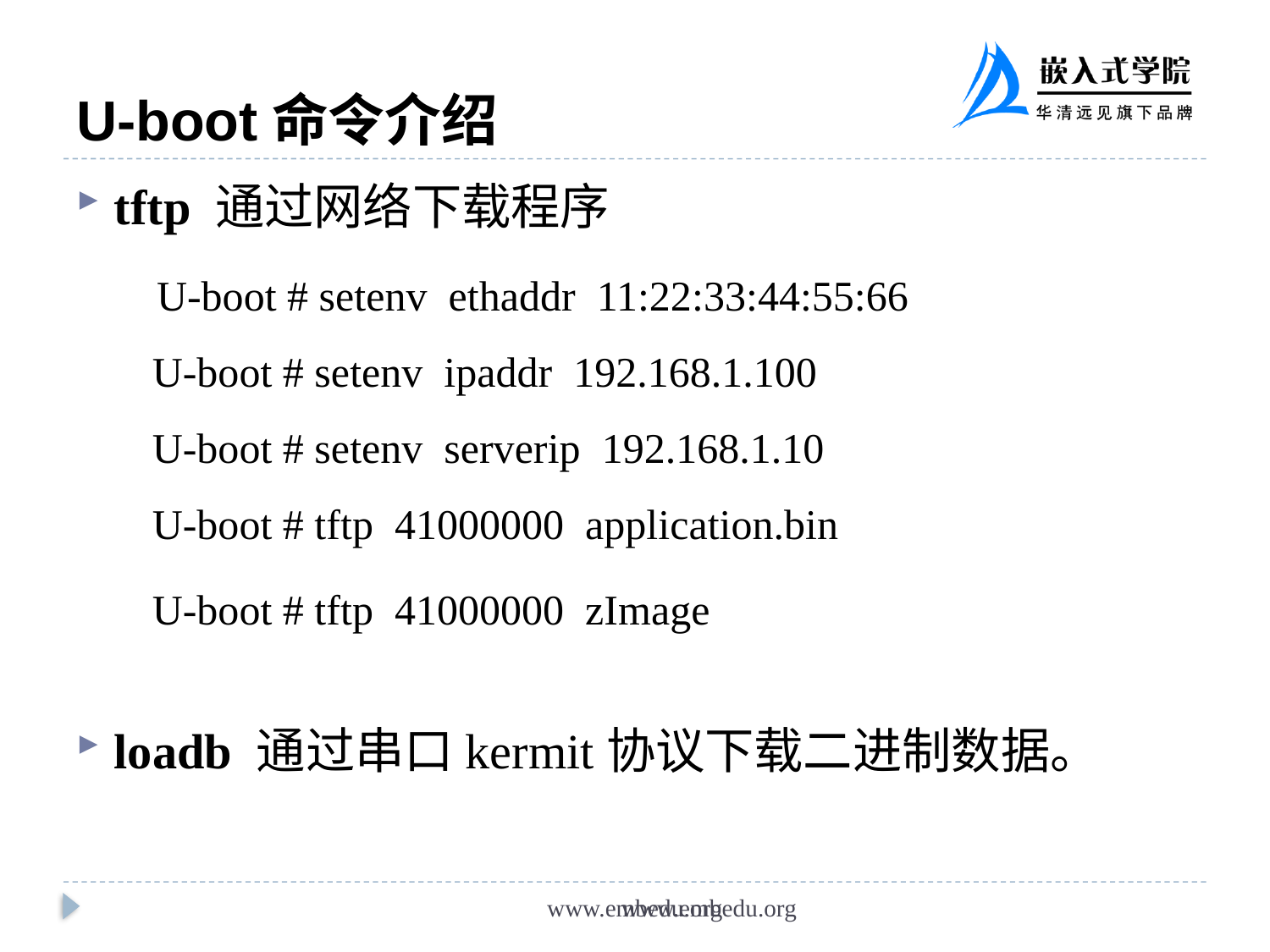

# U-boot命令介绍
tftp 通过网络下载程序
    U-boot # setenv  ethaddr  11:22:33:44:55:66
U-boot # setenv  ipaddr  192.168.1.100
U-boot # setenv  serverip  192.168.1.10 
U-boot # tftp  41000000  application.bin
	U-boot # tftp  41000000  zImage

loadb 通过串口kermit协议下载二进制数据。
www.embedu.org
www.embedu.org